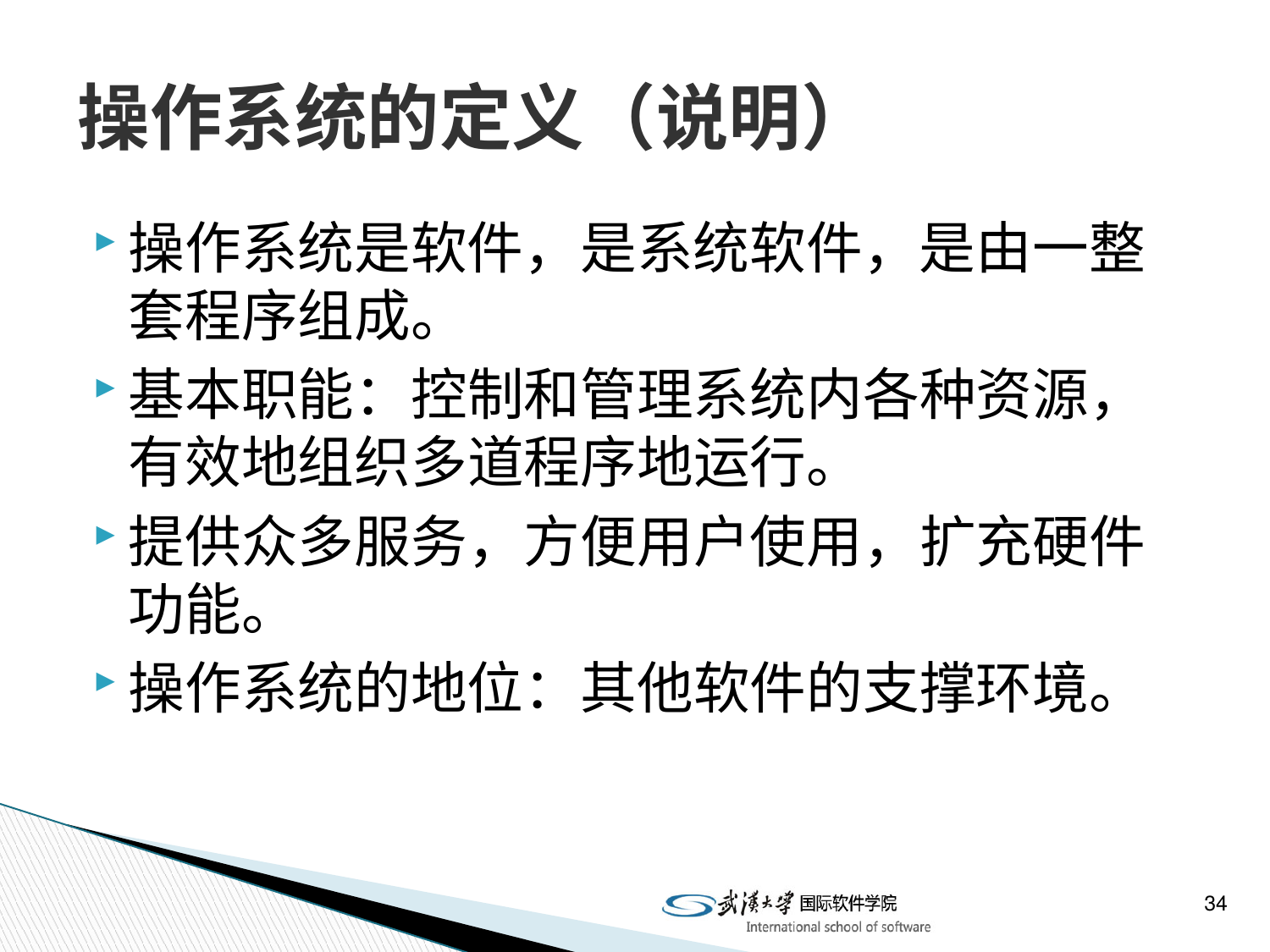

# 操作系统的定义（说明）
操作系统是软件，是系统软件，是由一整套程序组成。
基本职能：控制和管理系统内各种资源，有效地组织多道程序地运行。
提供众多服务，方便用户使用，扩充硬件功能。
操作系统的地位：其他软件的支撑环境。